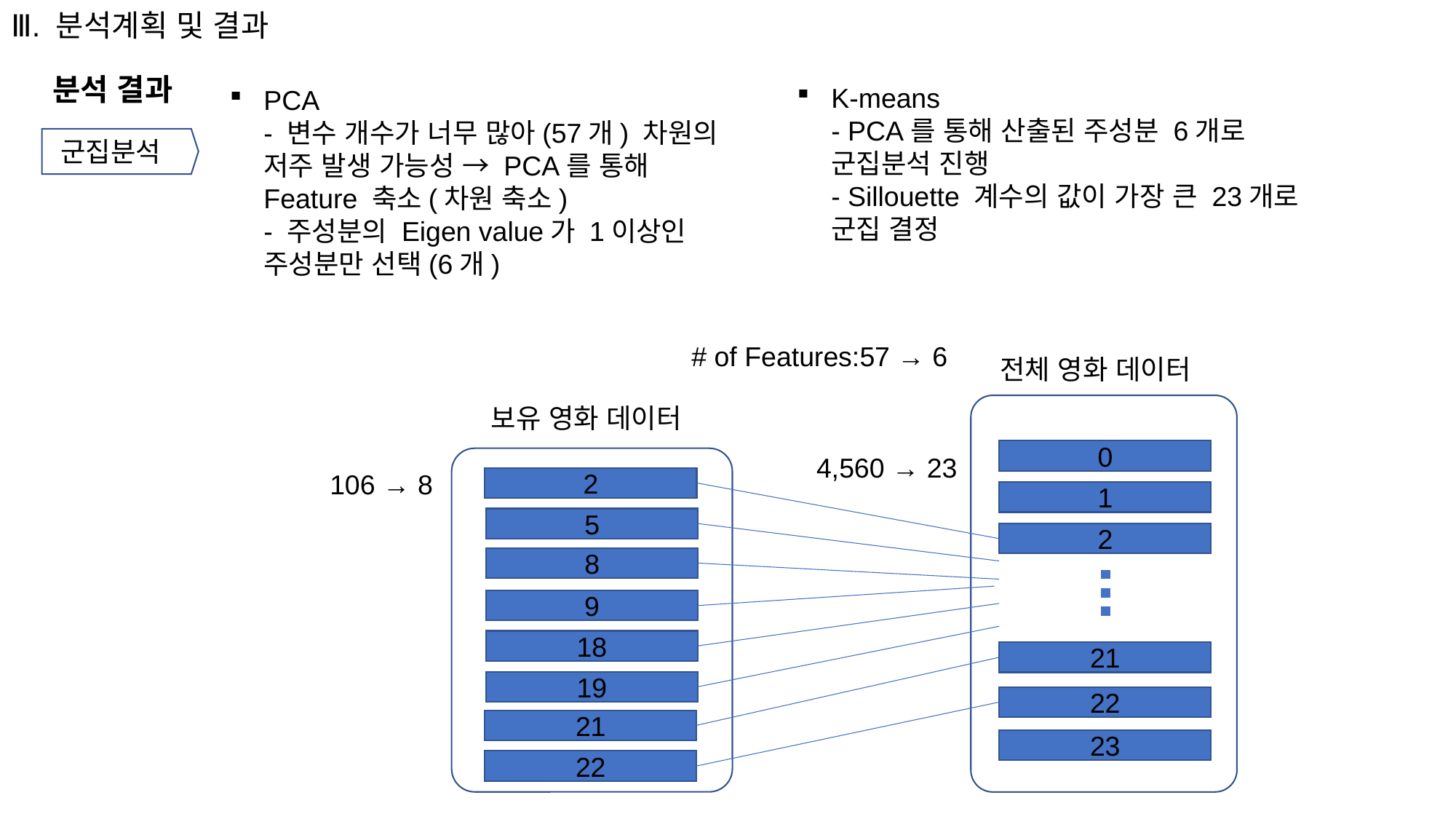

# Ⅲ. 분석계획 및 결과

K-means
- PCA를 통해 산출된 주성분 6개로 군집분석 진행
- Sillouette 계수의 값이 가장 큰 23개로 군집 결정
분석 결과
PCA
- 변수 개수가 너무 많아(57개) 차원의 저주 발생 가능성 → PCA를 통해 Feature 축소(차원 축소)
- 주성분의 Eigen value가 1이상인 주성분만 선택(6개)

군집분석
# of Features:57 → 6
전체 영화 데이터

보유 영화 데이터
0
4,560 → 23

106 → 8
2
1
5
2
8
9
18
21
19
22
21
23
22